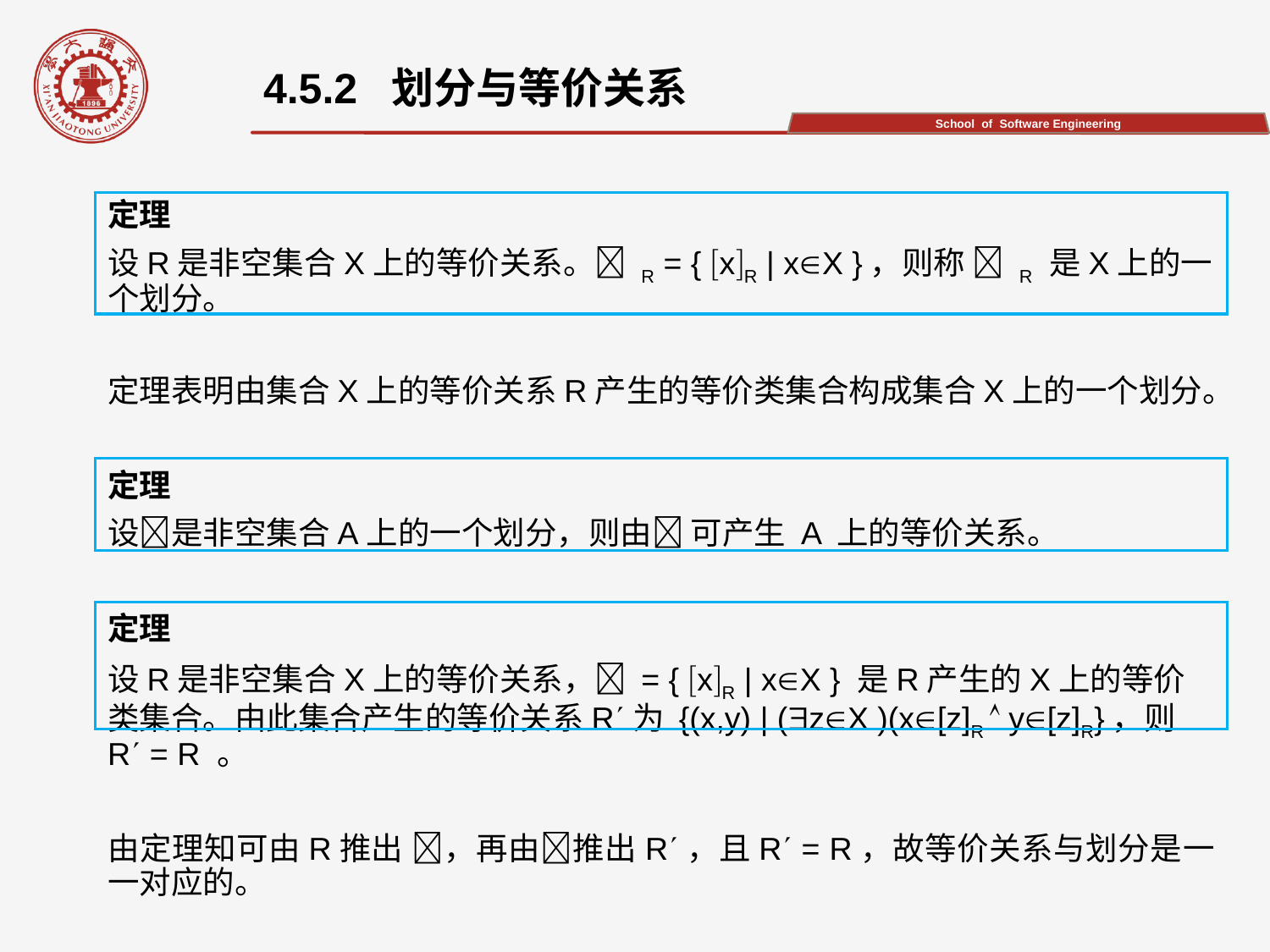

4.5.2  划分与等价关系
定理
设R是非空集合X上的等价关系。Π R = { [x]R | x∈X }，则称 Π R 是X上的一个划分。

定理表明由集合X上的等价关系R产生的等价类集合构成集合X上的一个划分。

定理
设Π是非空集合A上的一个划分，则由Π 可产生 A 上的等价关系。

定理
设R是非空集合X上的等价关系，Π = { [x]R | x∈X } 是R产生的X上的等价类集合。由此集合产生的等价关系R′为 {(x,y) | (∃z∈X )(x∈[z]R ∧ y∈[z]R}，则R′ = R 。

由定理知可由R推出 Π，再由Π推出R′，且R′ = R，故等价关系与划分是一一对应的。